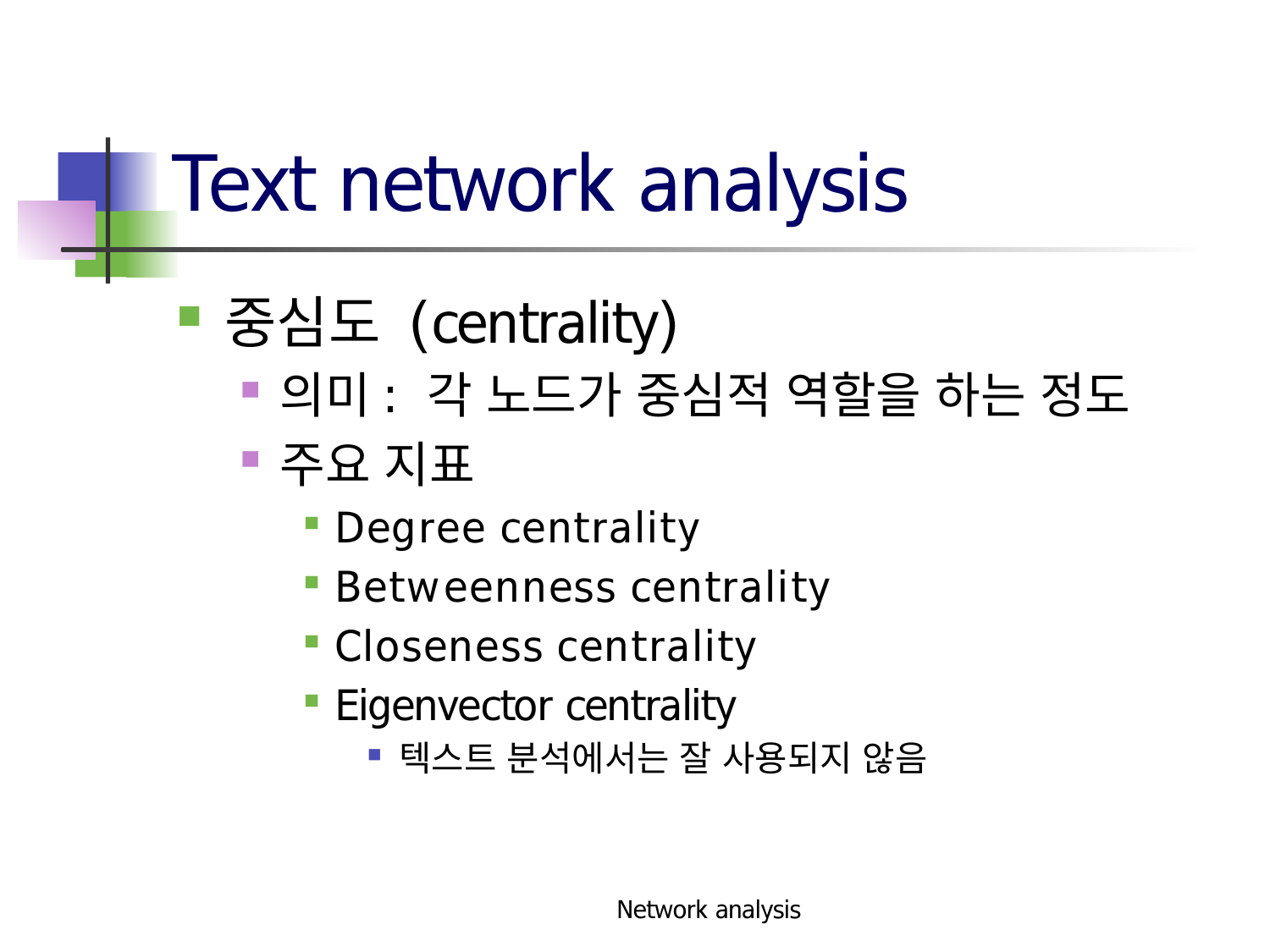

# Text network analysis
중심도 (centrality)
의미: 각 노드가 중심적 역할을 하는 정도
주요 지표
Degree centrality
Betweenness centrality
Closeness centrality
Eigenvector centrality
텍스트 분석에서는 잘 사용되지 않음

Network analysis